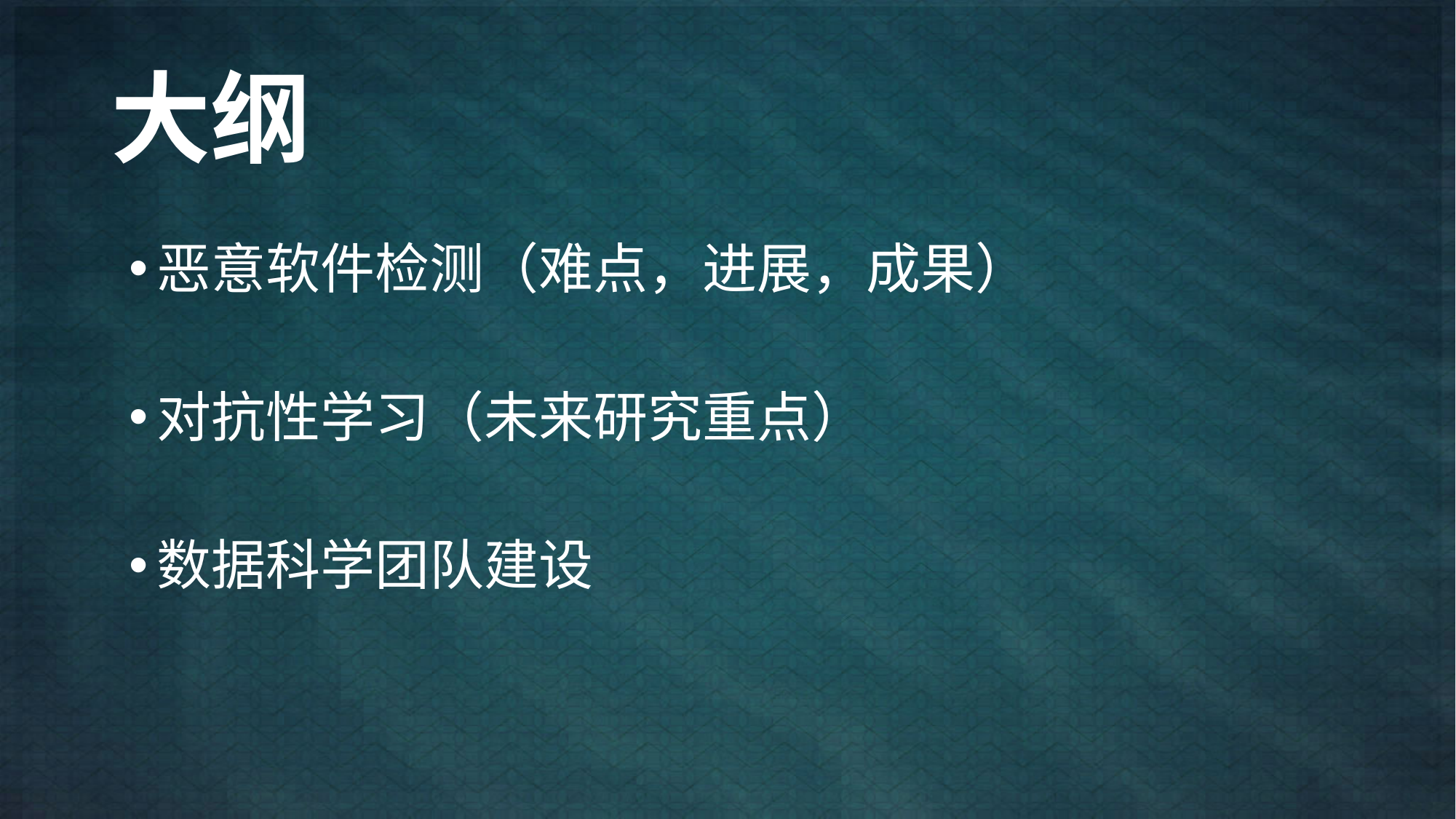

# 大纲

恶意软件检测（难点，进展，成果）

对抗性学习（未来研究重点）

数据科学团队建设